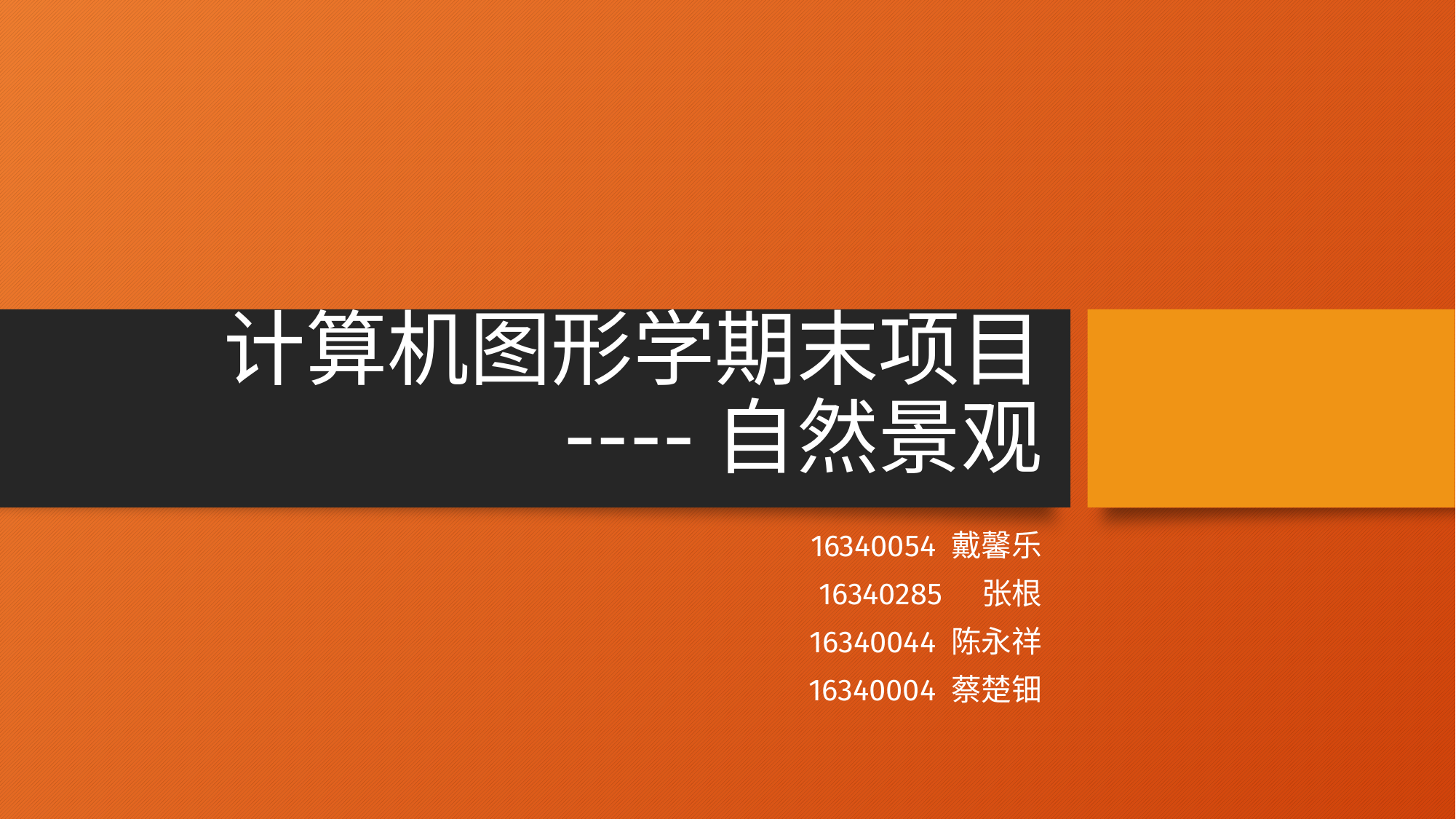

# 计算机图形学期末项目 ----自然景观
16340054 戴馨乐
16340285    张根
16340044 陈永祥
16340004 蔡楚钿